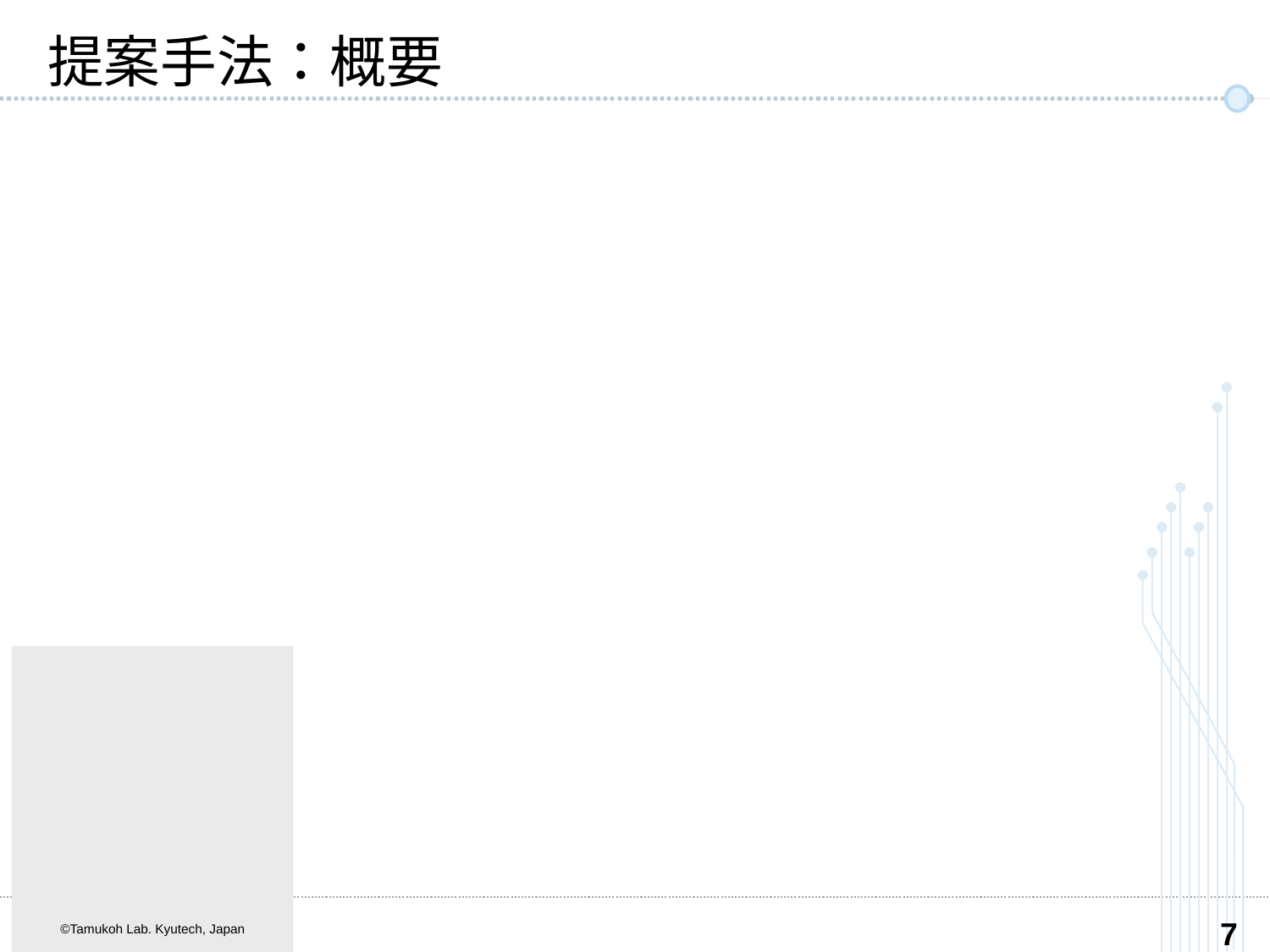

# 提案手法：概要
©Tamukoh Lab. Kyutech, Japan
7